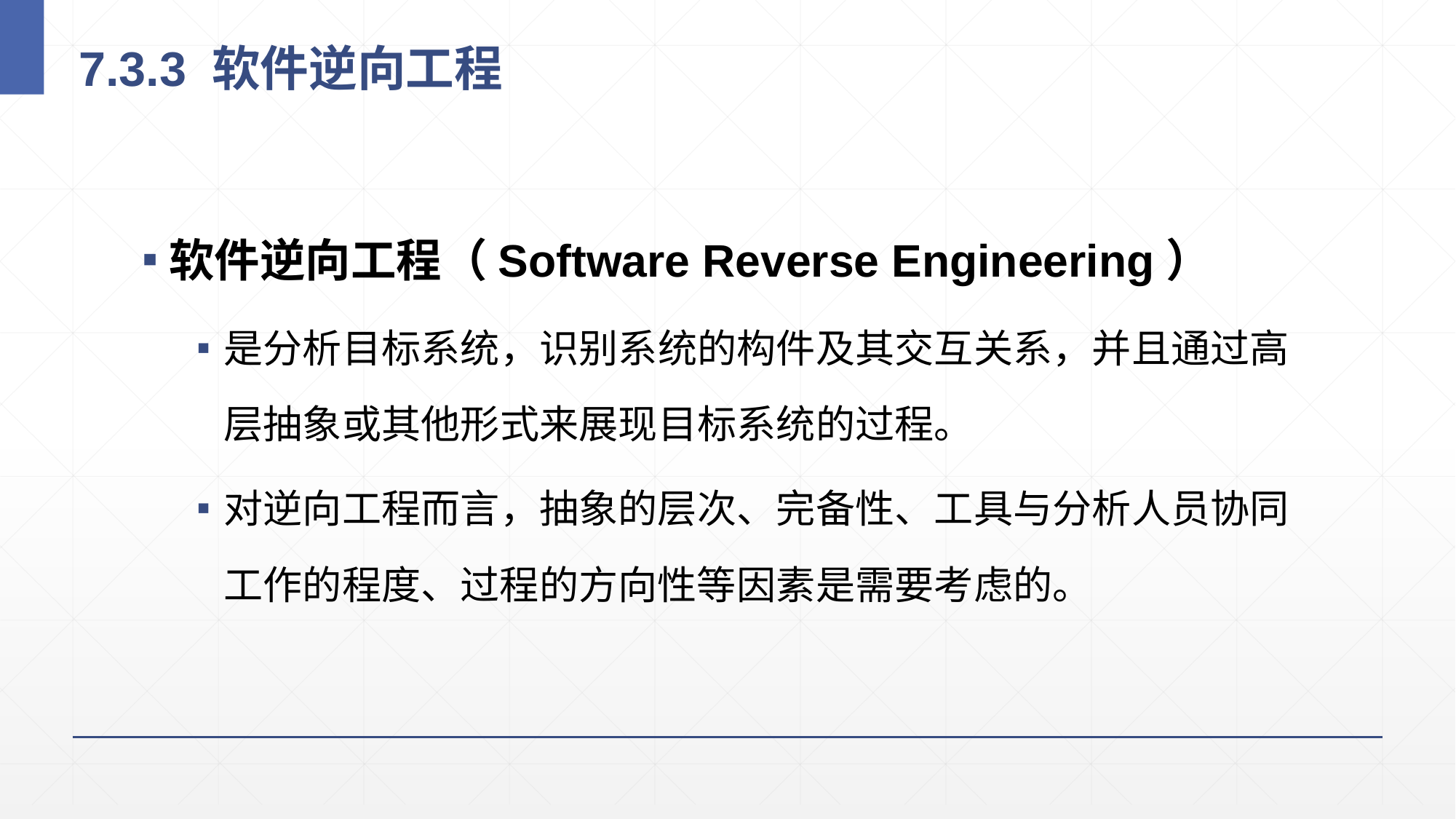

# 7.3.3 软件逆向工程
软件逆向工程（Software Reverse Engineering）
是分析目标系统，识别系统的构件及其交互关系，并且通过高层抽象或其他形式来展现目标系统的过程。
对逆向工程而言，抽象的层次、完备性、工具与分析人员协同工作的程度、过程的方向性等因素是需要考虑的。